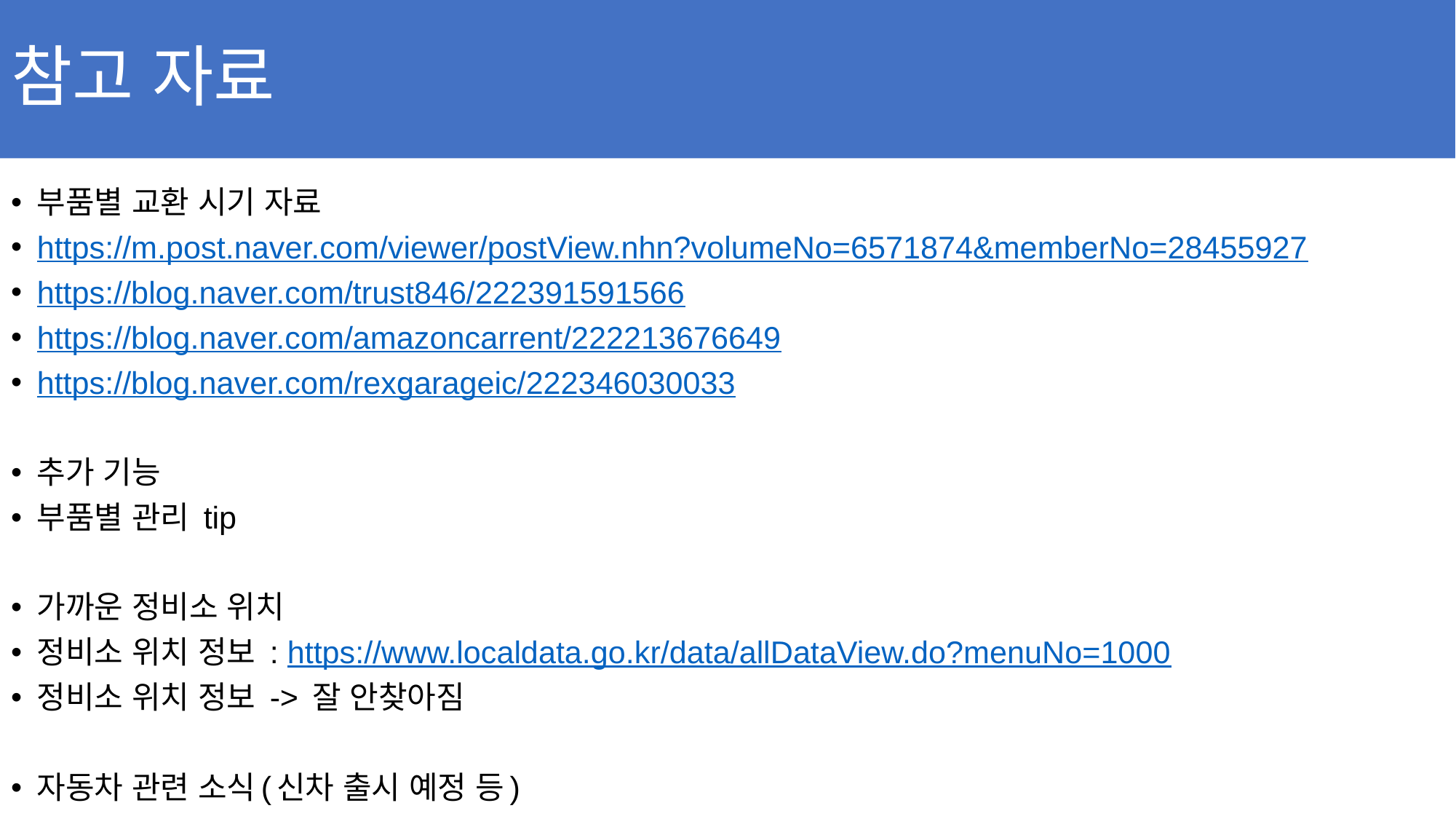

# 참고 자료
부품별 교환 시기 자료
https://m.post.naver.com/viewer/postView.nhn?volumeNo=6571874&memberNo=28455927
https://blog.naver.com/trust846/222391591566
https://blog.naver.com/amazoncarrent/222213676649
https://blog.naver.com/rexgarageic/222346030033

추가 기능
부품별 관리 tip

가까운 정비소 위치
정비소 위치 정보 : https://www.localdata.go.kr/data/allDataView.do?menuNo=1000
정비소 위치 정보 -> 잘 안찾아짐

자동차 관련 소식(신차 출시 예정 등)